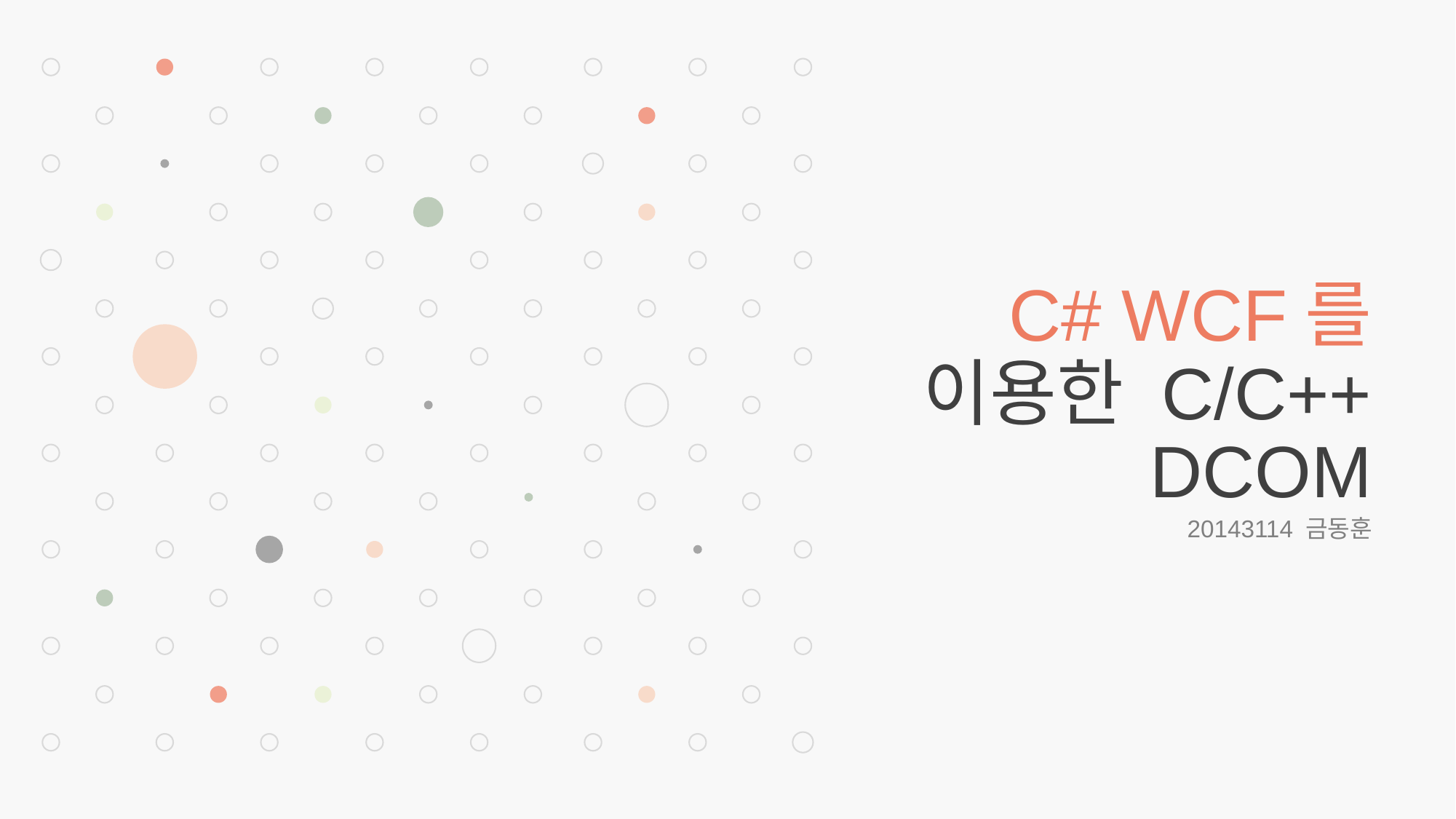

# C# WCF를 이용한 C/C++ DCOM
20143114 금동훈